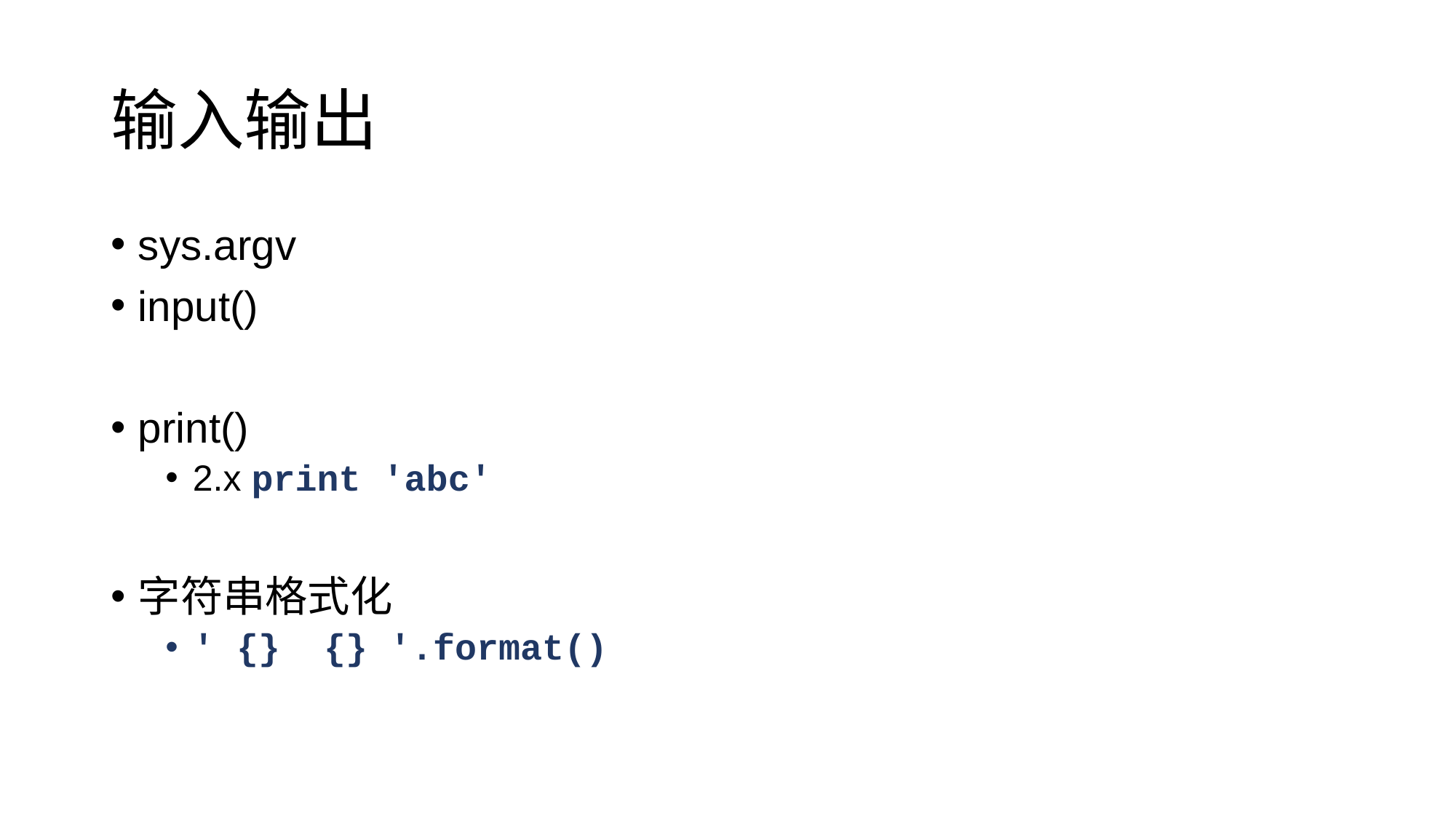

# 输入输出
sys.argv
input()

print()
2.x print 'abc'

字符串格式化
' {}  {} '.format()